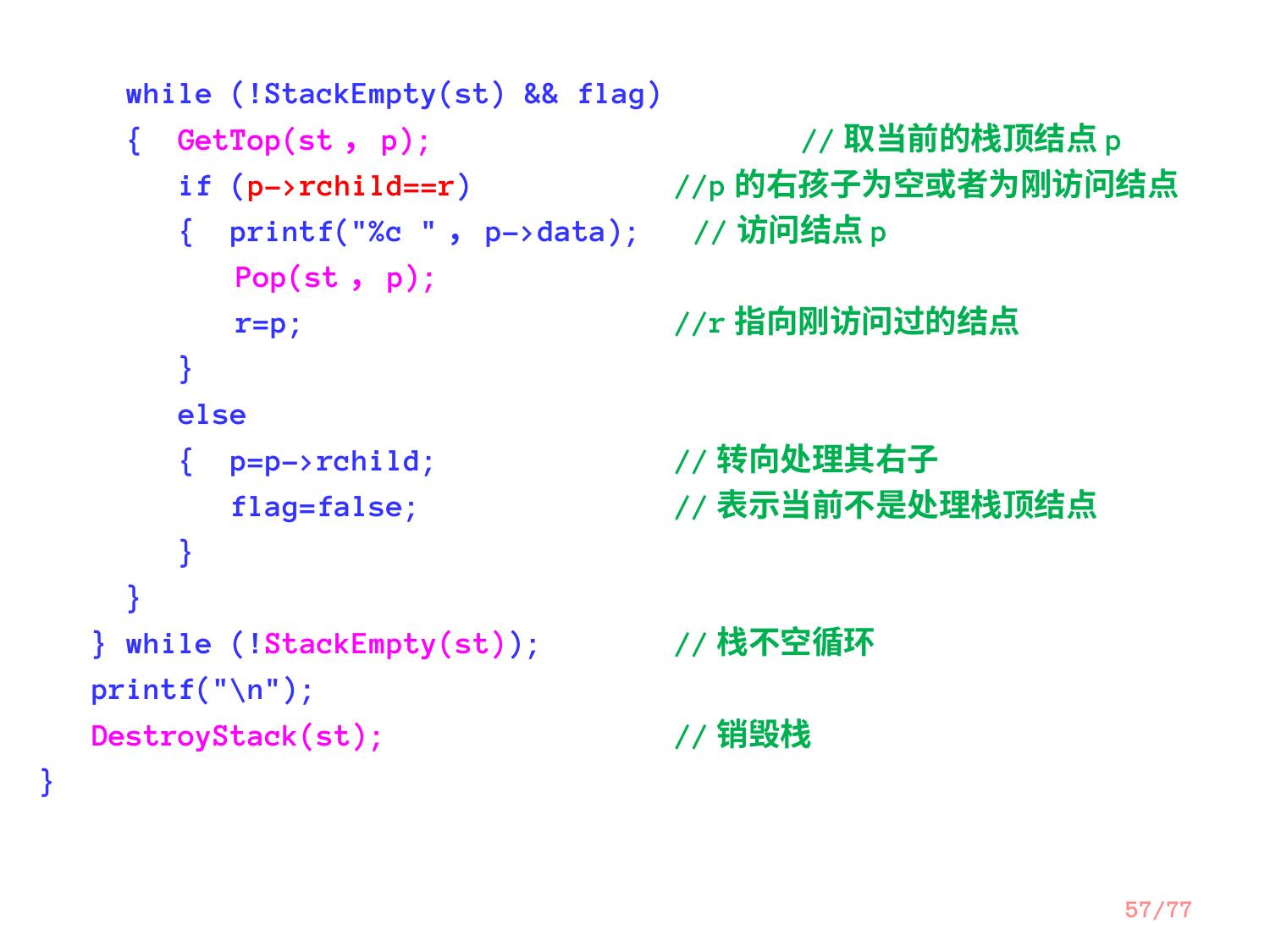

while (!StackEmpty(st) && flag)
     {  GetTop(st，p);	         	//取当前的栈顶结点p
        if (p->rchild==r)      	//p的右孩子为空或者为刚访问结点
        {  printf("%c "，p->data);   //访问结点p
	    Pop(st，p);
	    r=p;		  	//r指向刚访问过的结点
        }
        else
        {  p=p->rchild;	  	//转向处理其右子
           flag=false;	  	//表示当前不是处理栈顶结点
        }
     }
   } while (!StackEmpty(st));	  	//栈不空循环
   printf("\n");
   DestroyStack(st);		  	//销毁栈
}
57/77